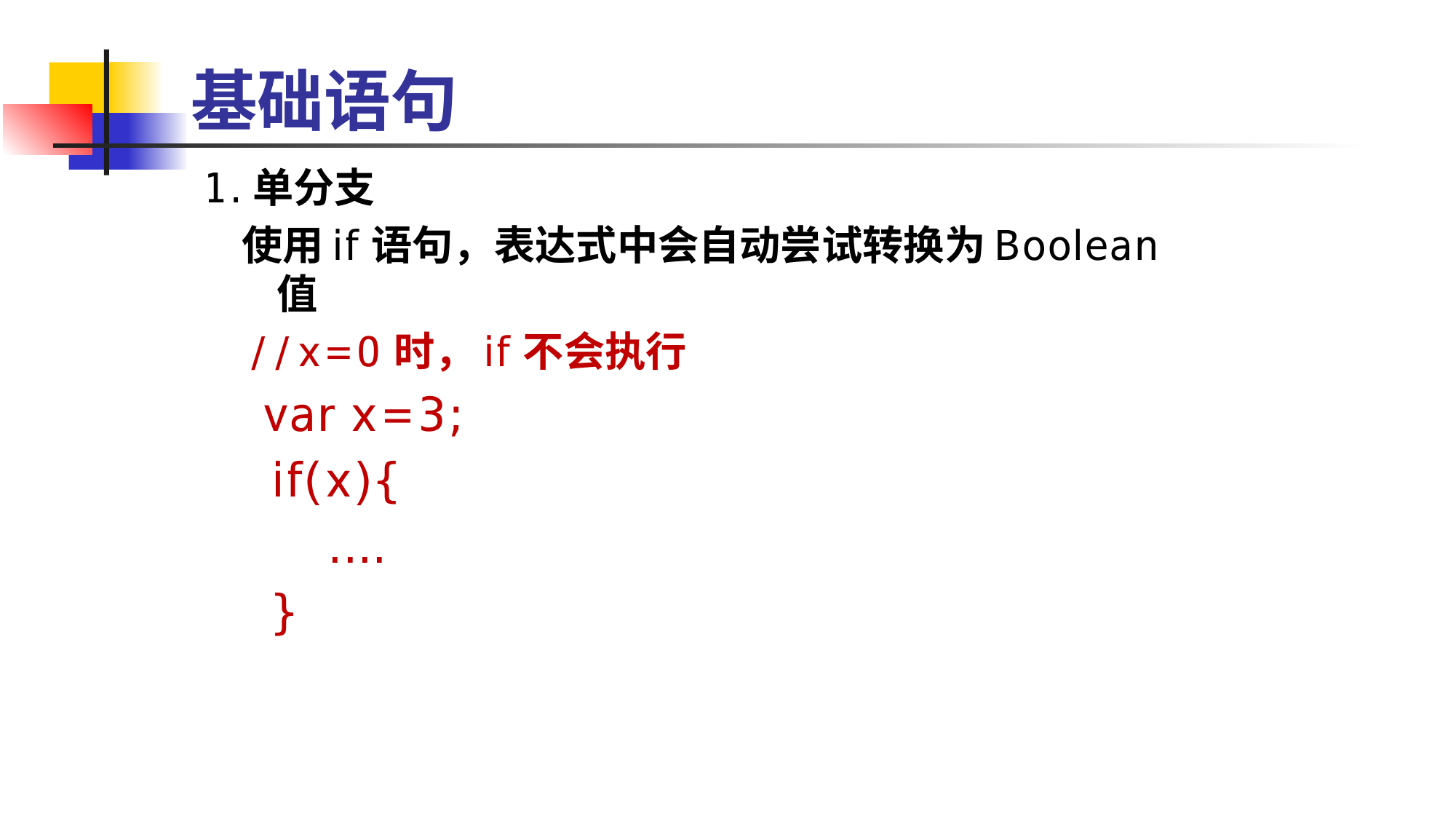

基础语句
1.单分支
   使用if语句，表达式中会自动尝试转换为Boolean值
    //x=0时，if不会执行
     var x=3;
     if(x){
         ....
     }